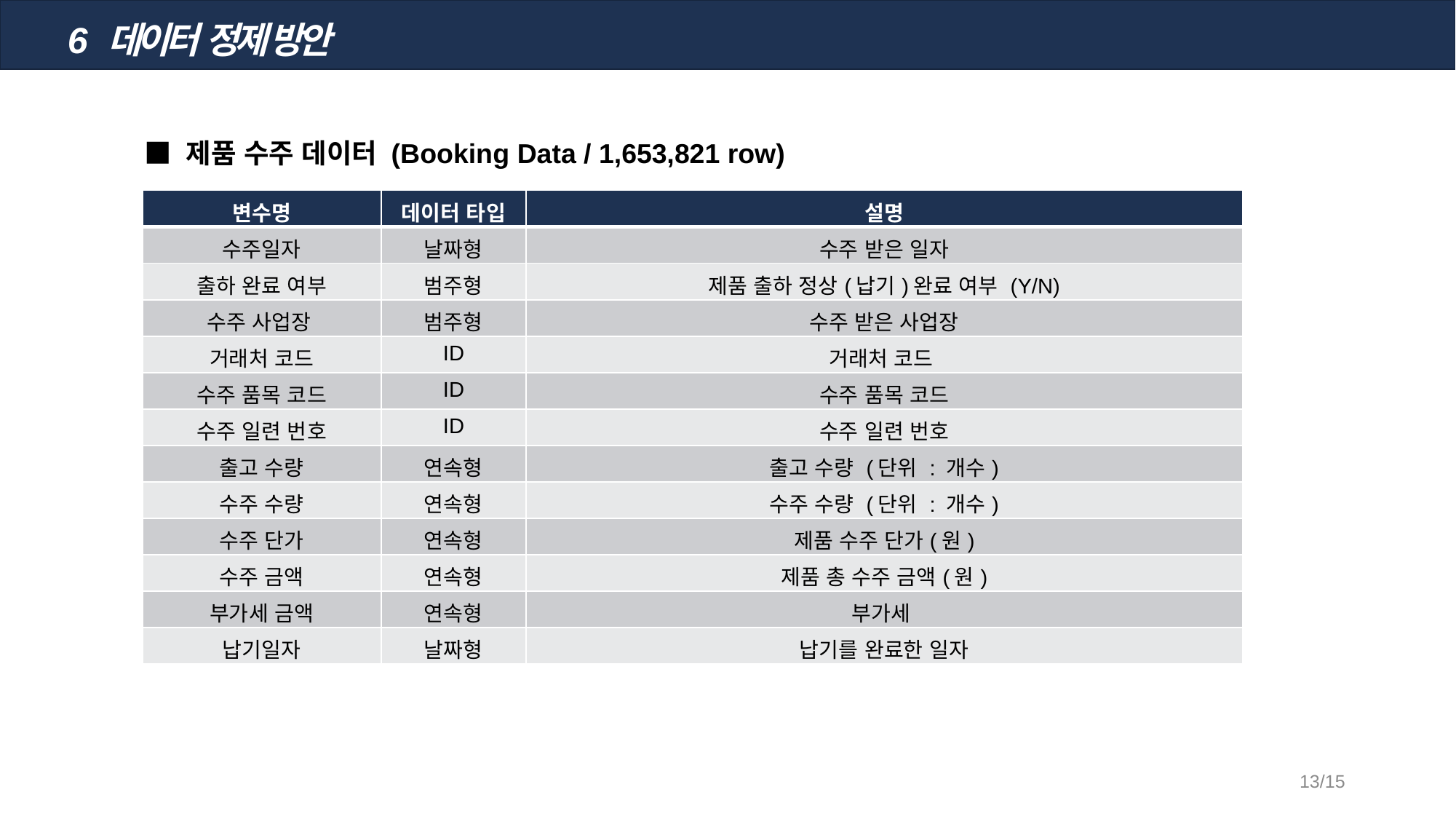

6  데이터  정제 방안
■ 제품 수주 데이터 (Booking Data / 1,653,821 row)
| 변수명 | 데이터 타입 | 설명 |
| --- | --- | --- |
| 수주일자 | 날짜형 | 수주 받은 일자 |
| 출하 완료 여부 | 범주형 | 제품 출하 정상(납기)완료 여부 (Y/N) |
| 수주 사업장 | 범주형 | 수주 받은 사업장 |
| 거래처 코드 | ID | 거래처 코드 |
| 수주 품목 코드 | ID | 수주 품목 코드 |
| 수주 일련 번호 | ID | 수주 일련 번호 |
| 출고 수량 | 연속형 | 출고 수량 (단위 : 개수) |
| 수주 수량 | 연속형 | 수주 수량 (단위 : 개수) |
| 수주 단가 | 연속형 | 제품 수주 단가(원) |
| 수주 금액 | 연속형 | 제품 총 수주 금액(원) |
| 부가세 금액 | 연속형 | 부가세 |
| 납기일자 | 날짜형 | 납기를 완료한 일자 |
13/15